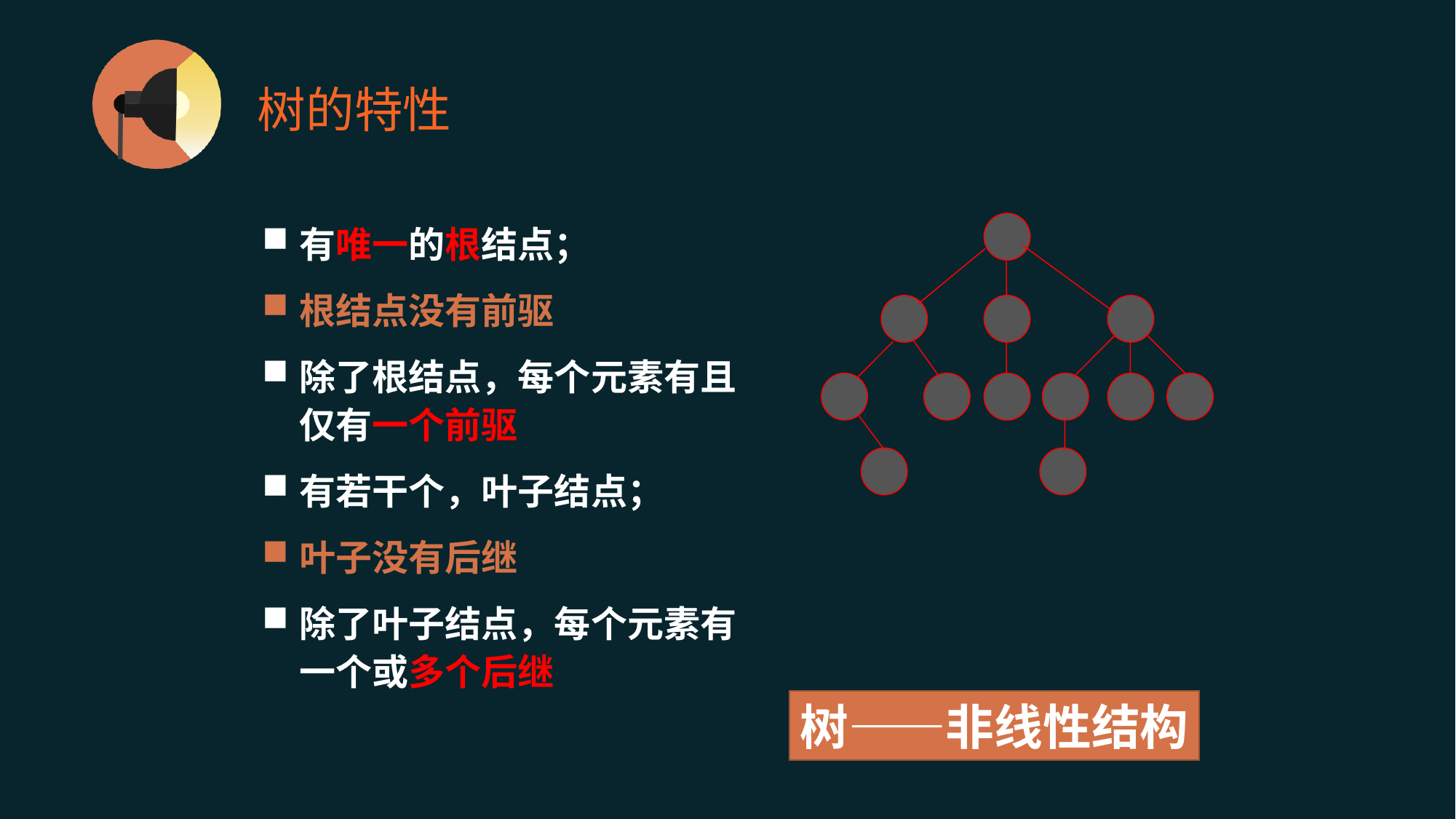

# 树的特性
有唯一的根结点；
根结点没有前驱
除了根结点，每个元素有且仅有一个前驱
有若干个，叶子结点；
叶子没有后继
除了叶子结点，每个元素有一个或多个后继

树——非线性结构